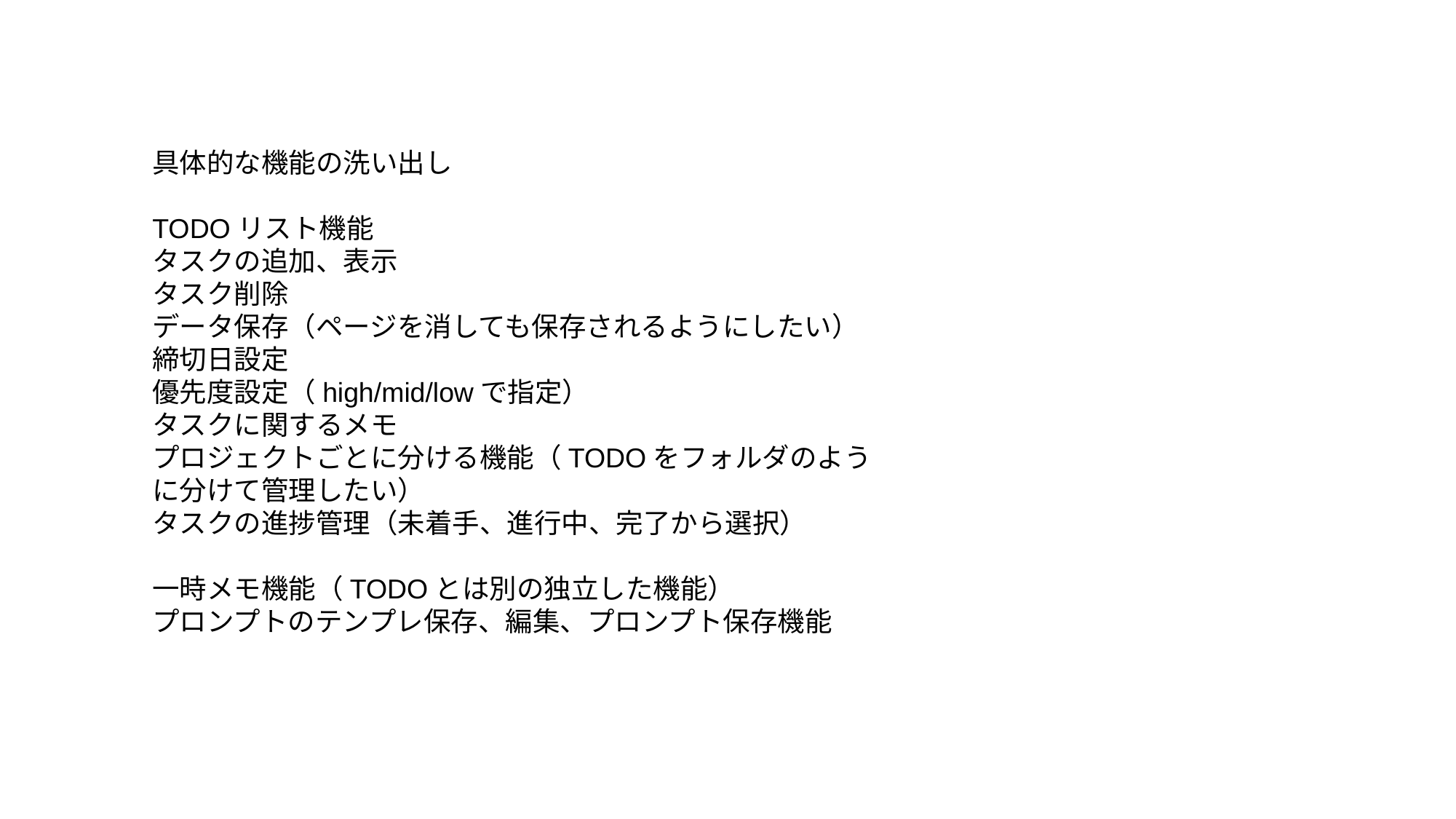

具体的な機能の洗い出し

TODOリスト機能
タスクの追加、表示
タスク削除
データ保存（ページを消しても保存されるようにしたい）
締切日設定
優先度設定（high/mid/lowで指定）
タスクに関するメモ
プロジェクトごとに分ける機能（TODOをフォルダのように分けて管理したい）
タスクの進捗管理（未着手、進行中、完了から選択）

一時メモ機能（TODOとは別の独立した機能）
プロンプトのテンプレ保存、編集、プロンプト保存機能